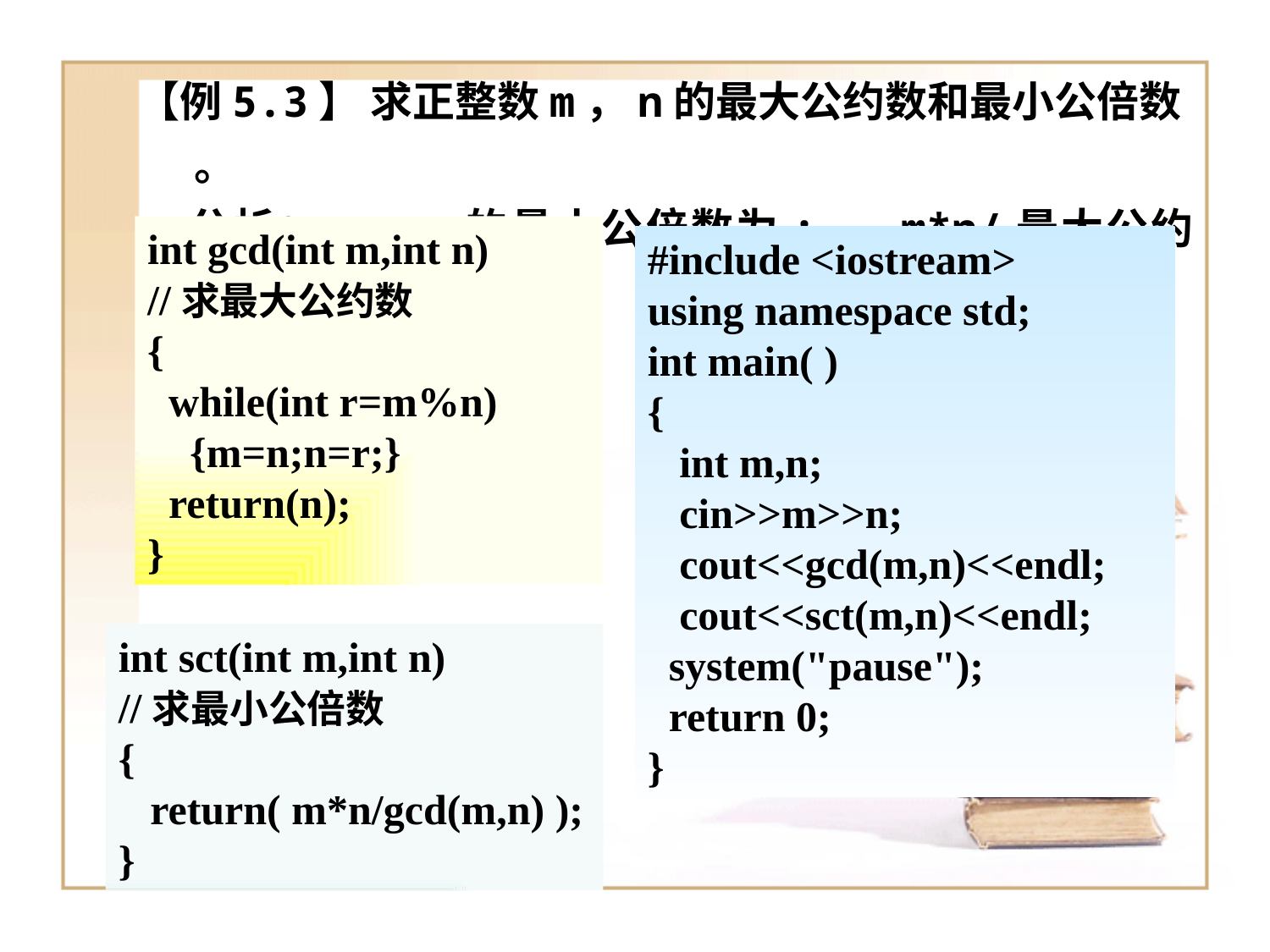

【例5.3】 求正整数m，n的最大公约数和最小公倍数 。
	分析：m、n的最小公倍数为:   m*n/最大公约数。
int gcd(int m,int n)
//求最大公约数
{
  while(int r=m%n)
    {m=n;n=r;}
  return(n);
}
#include <iostream>
using namespace std;
int main( )
{
   int m,n;
   cin>>m>>n;
   cout<<gcd(m,n)<<endl;
   cout<<sct(m,n)<<endl;
  system("pause");
  return 0;
}
int sct(int m,int n)
//求最小公倍数
{
   return( m*n/gcd(m,n) );
}